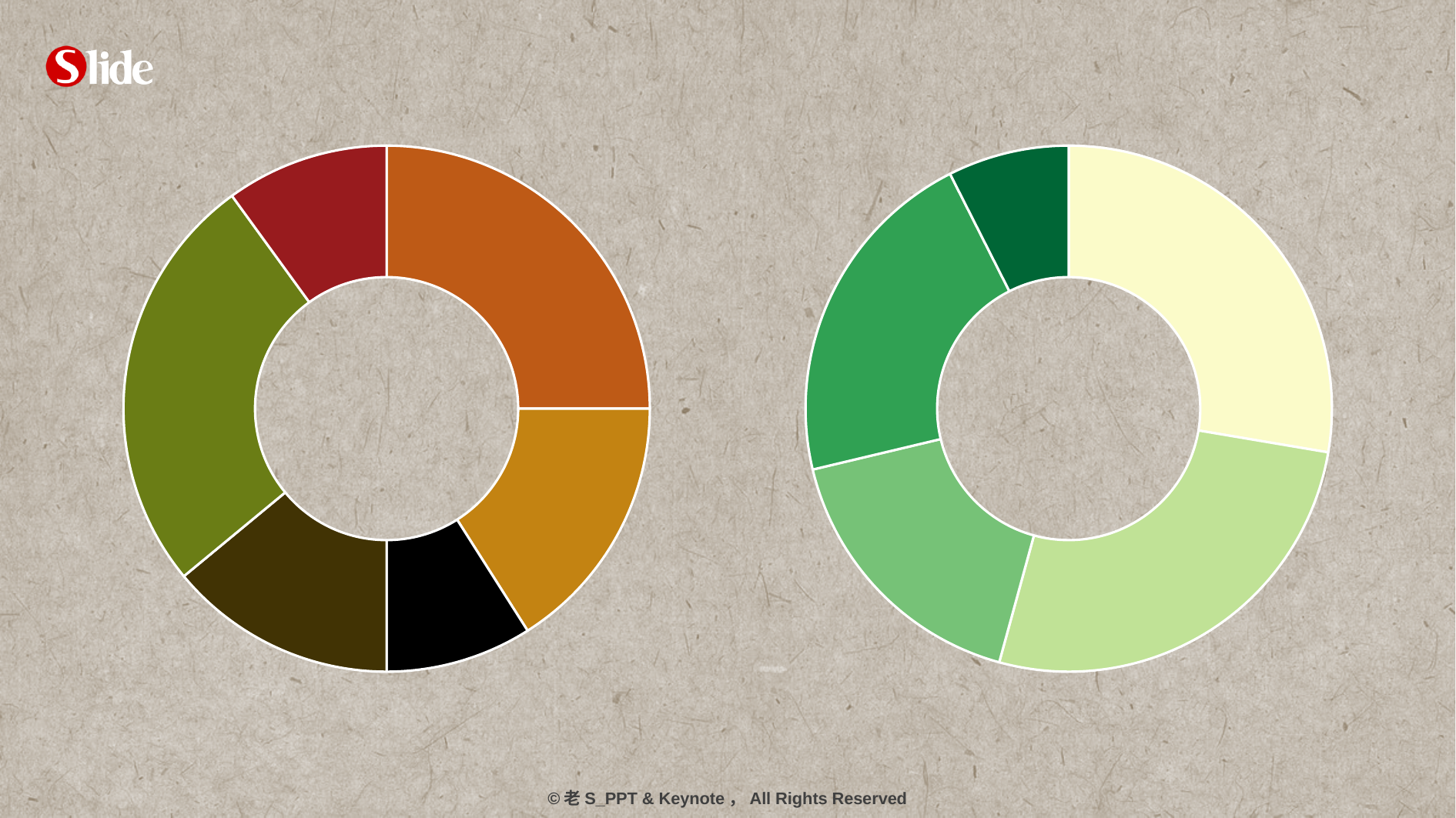

### Chart

| Category | 列1 |
|---|---|
| A | 25.0 |
| B | 16.0 |
| C | 9.0 |

### Chart

| Category | 列1 |
|---|---|
| A | 26.0 |
| B | 25.0 |
| C | 16.0 |